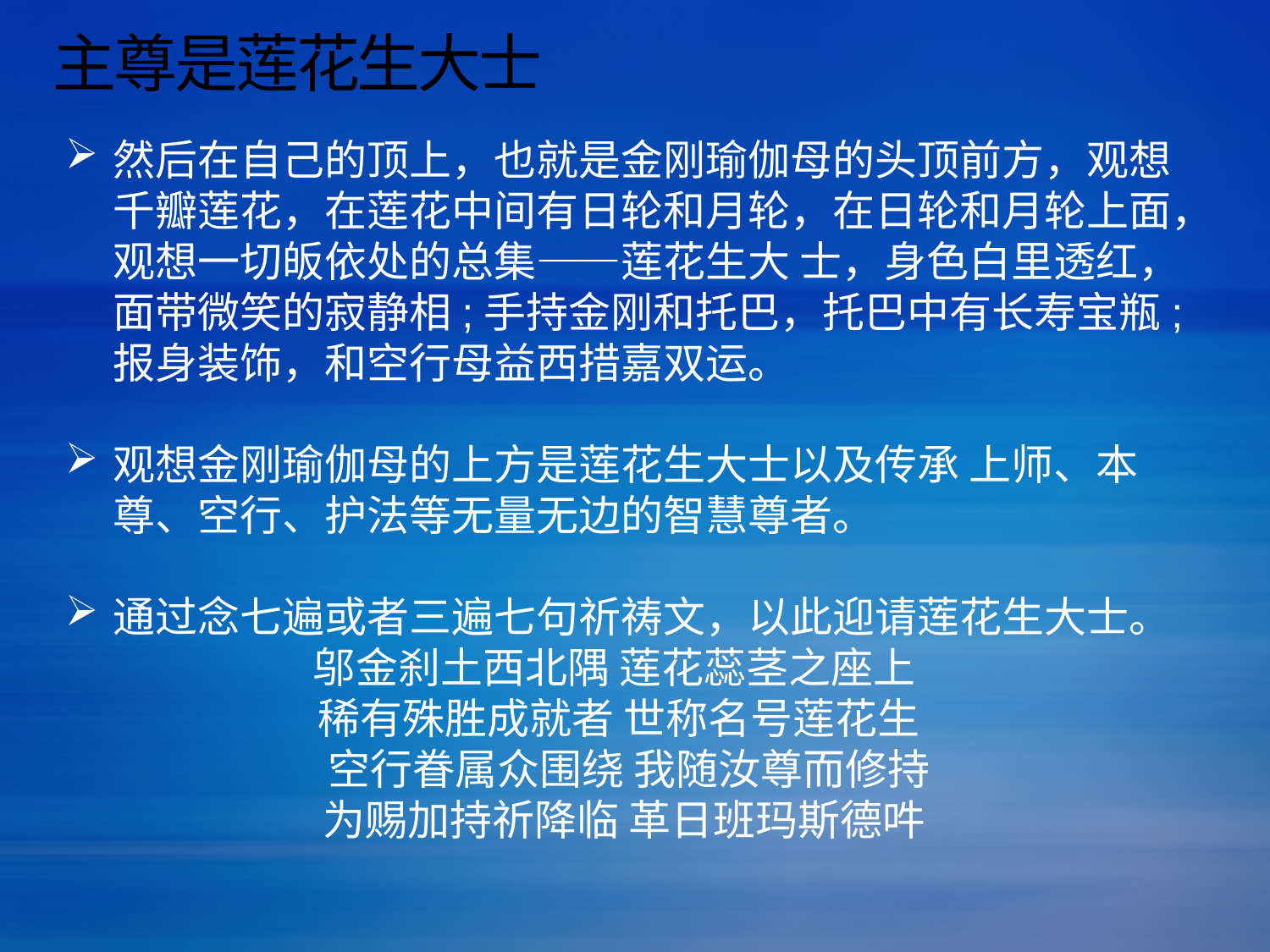

# 主尊是莲花生大士
然后在自己的顶上，也就是金刚瑜伽母的头顶前方，观想千瓣莲花，在莲花中间有日轮和月轮，在日轮和月轮上面，观想一切皈依处的总集——莲花生大 士，身色白里透红，面带微笑的寂静相;手持金刚和托巴，托巴中有长寿宝瓶;报身装饰，和空行母益西措嘉双运。

观想金刚瑜伽母的上方是莲花生大士以及传承 上师、本尊、空行、护法等无量无边的智慧尊者。

通过念七遍或者三遍七句祈祷文，以此迎请莲花生大士。
邬金刹土西北隅 莲花蕊茎之座上
稀有殊胜成就者 世称名号莲花生
 空行眷属众围绕 我随汝尊而修持
 为赐加持祈降临 革日班玛斯德吽